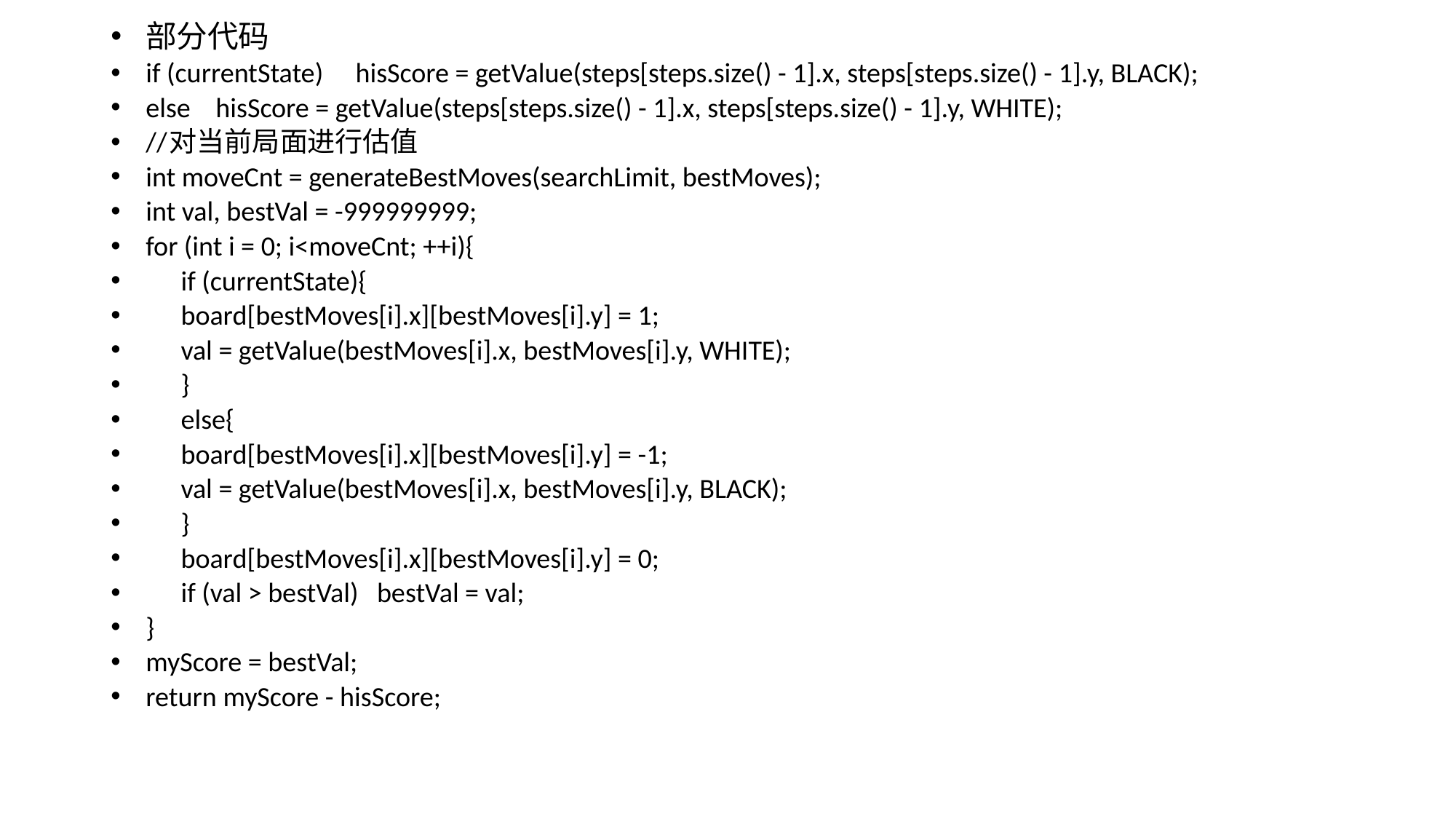

部分代码
if (currentState)	hisScore = getValue(steps[steps.size() - 1].x, steps[steps.size() - 1].y, BLACK);
else		hisScore = getValue(steps[steps.size() - 1].x, steps[steps.size() - 1].y, WHITE);
//对当前局面进行估值
int moveCnt = generateBestMoves(searchLimit, bestMoves);
int val, bestVal = -999999999;
for (int i = 0; i<moveCnt; ++i){
	if (currentState){
		board[bestMoves[i].x][bestMoves[i].y] = 1;
		val = getValue(bestMoves[i].x, bestMoves[i].y, WHITE);
	}
	else{
		board[bestMoves[i].x][bestMoves[i].y] = -1;
		val = getValue(bestMoves[i].x, bestMoves[i].y, BLACK);
	}
	board[bestMoves[i].x][bestMoves[i].y] = 0;
	if (val > bestVal)   bestVal = val;
}
myScore = bestVal;
return myScore - hisScore;